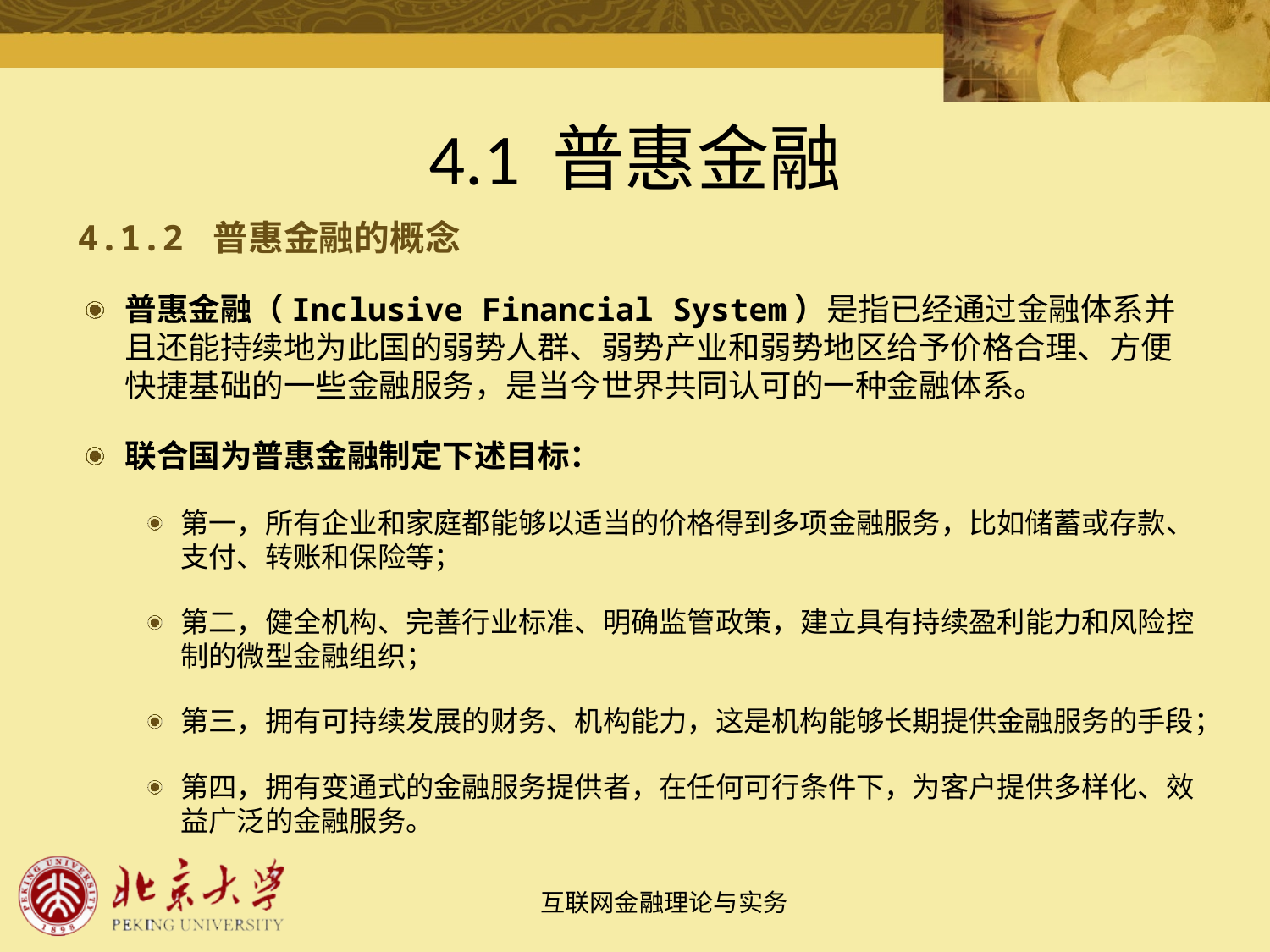

# 4.1 普惠金融
4.1.2 普惠金融的概念
普惠金融（Inclusive Financial System）是指已经通过金融体系并且还能持续地为此国的弱势人群、弱势产业和弱势地区给予价格合理、方便快捷基础的一些金融服务，是当今世界共同认可的一种金融体系。
联合国为普惠金融制定下述目标：
第一，所有企业和家庭都能够以适当的价格得到多项金融服务，比如储蓄或存款、支付、转账和保险等；
第二，健全机构、完善行业标准、明确监管政策，建立具有持续盈利能力和风险控制的微型金融组织；
第三，拥有可持续发展的财务、机构能力，这是机构能够长期提供金融服务的手段；
第四，拥有变通式的金融服务提供者，在任何可行条件下，为客户提供多样化、效益广泛的金融服务。